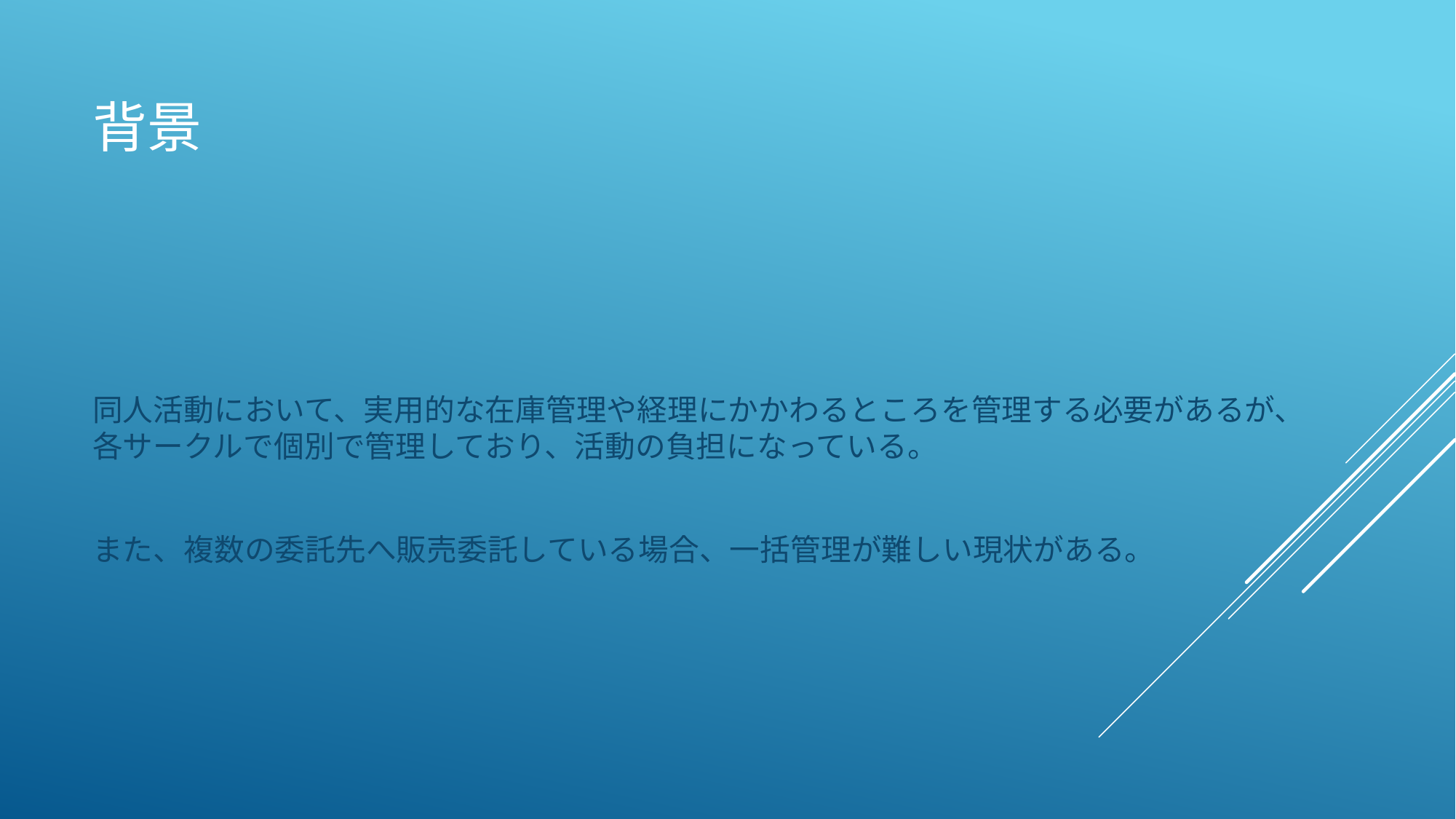

# 背景
同人活動において、実用的な在庫管理や経理にかかわるところを管理する必要があるが、各サークルで個別で管理しており、活動の負担になっている。

また、複数の委託先へ販売委託している場合、一括管理が難しい現状がある。